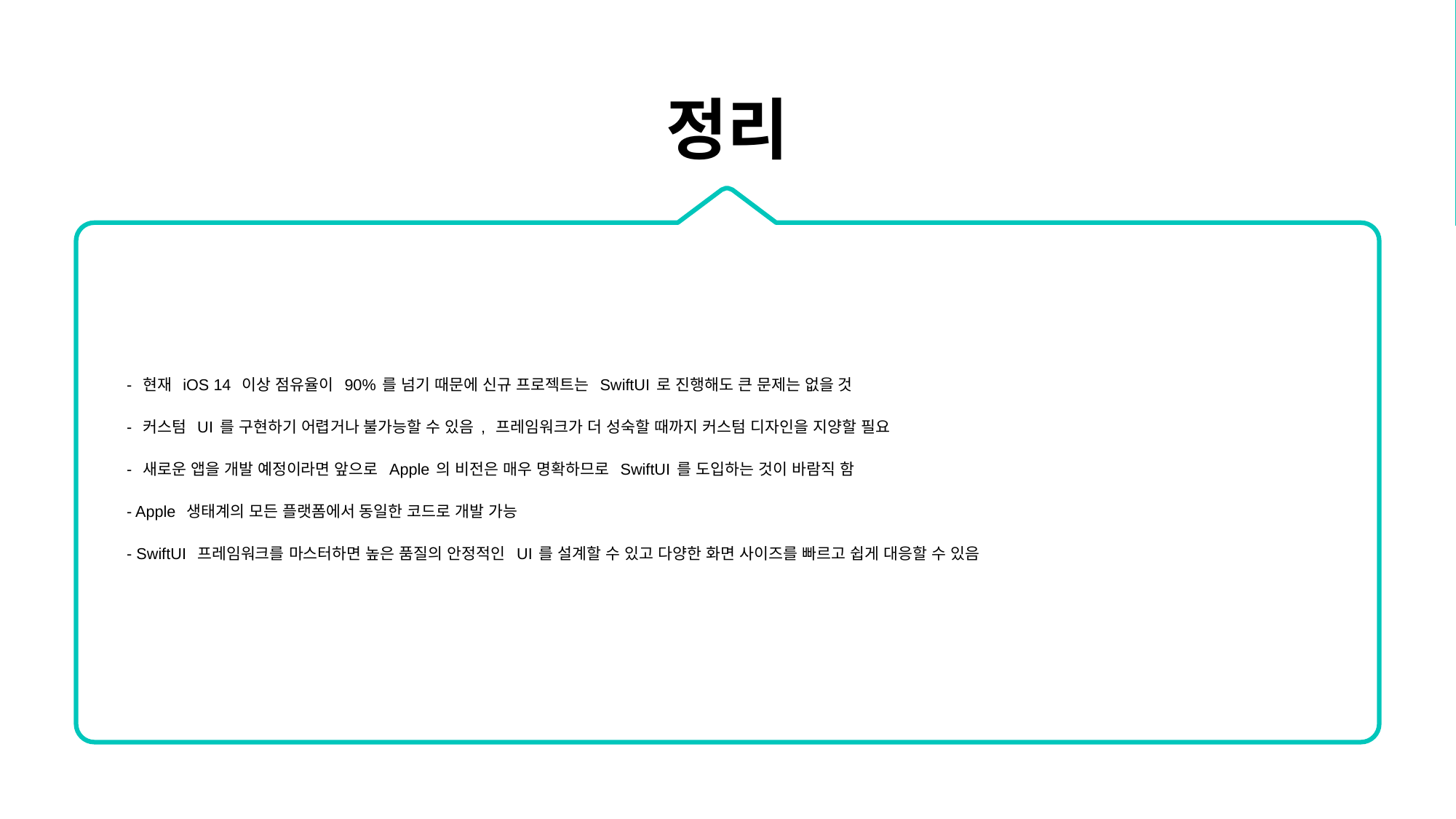

정리

- 현재 iOS 14 이상 점유율이 90%를 넘기 때문에 신규 프로젝트는 SwiftUI로 진행해도 큰 문제는 없을 것
- 커스텀 UI를 구현하기 어렵거나 불가능할 수 있음, 프레임워크가 더 성숙할 때까지 커스텀 디자인을 지양할 필요
- 새로운 앱을 개발 예정이라면 앞으로 Apple의 비전은 매우 명확하므로 SwiftUI를 도입하는 것이 바람직 함
- Apple 생태계의 모든 플랫폼에서 동일한 코드로 개발 가능
- SwiftUI 프레임워크를 마스터하면 높은 품질의 안정적인 UI를 설계할 수 있고 다양한 화면 사이즈를 빠르고 쉽게 대응할 수 있음